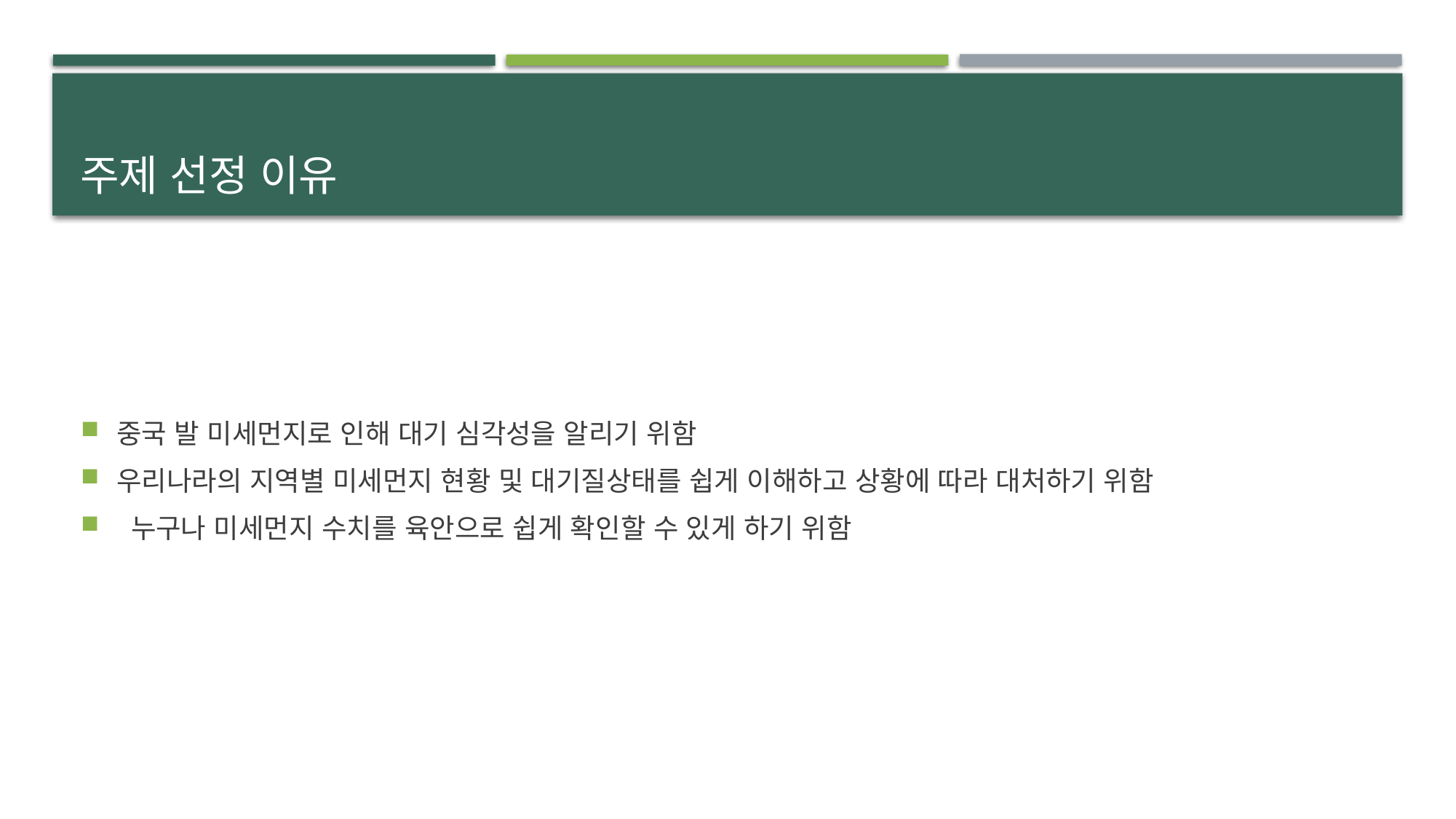

# 주제 선정 이유
중국 발 미세먼지로 인해 대기 심각성을 알리기 위함
우리나라의 지역별 미세먼지 현황 및 대기질상태를 쉽게 이해하고 상황에 따라 대처하기 위함
 누구나 미세먼지 수치를 육안으로 쉽게 확인할 수 있게 하기 위함